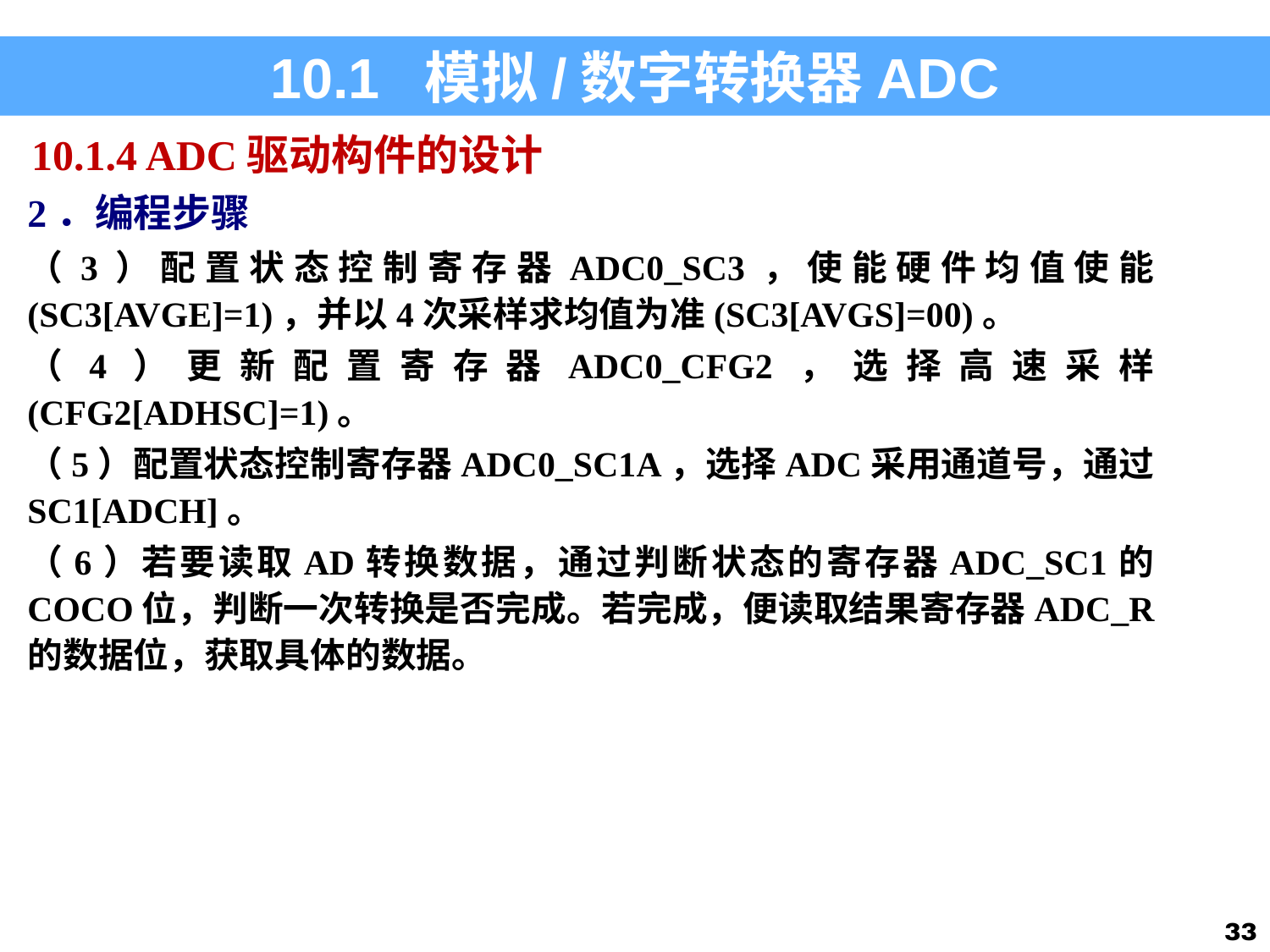

10.1  模拟/数字转换器ADC
10.1.4 ADC驱动构件的设计
2．编程步骤
（3）配置状态控制寄存器ADC0_SC3，使能硬件均值使能(SC3[AVGE]=1)，并以4次采样求均值为准(SC3[AVGS]=00)。
（4）更新配置寄存器ADC0_CFG2，选择高速采样(CFG2[ADHSC]=1)。
（5）配置状态控制寄存器ADC0_SC1A，选择ADC采用通道号，通过SC1[ADCH]。
（6）若要读取AD转换数据，通过判断状态的寄存器ADC_SC1的COCO位，判断一次转换是否完成。若完成，便读取结果寄存器ADC_R的数据位，获取具体的数据。
33